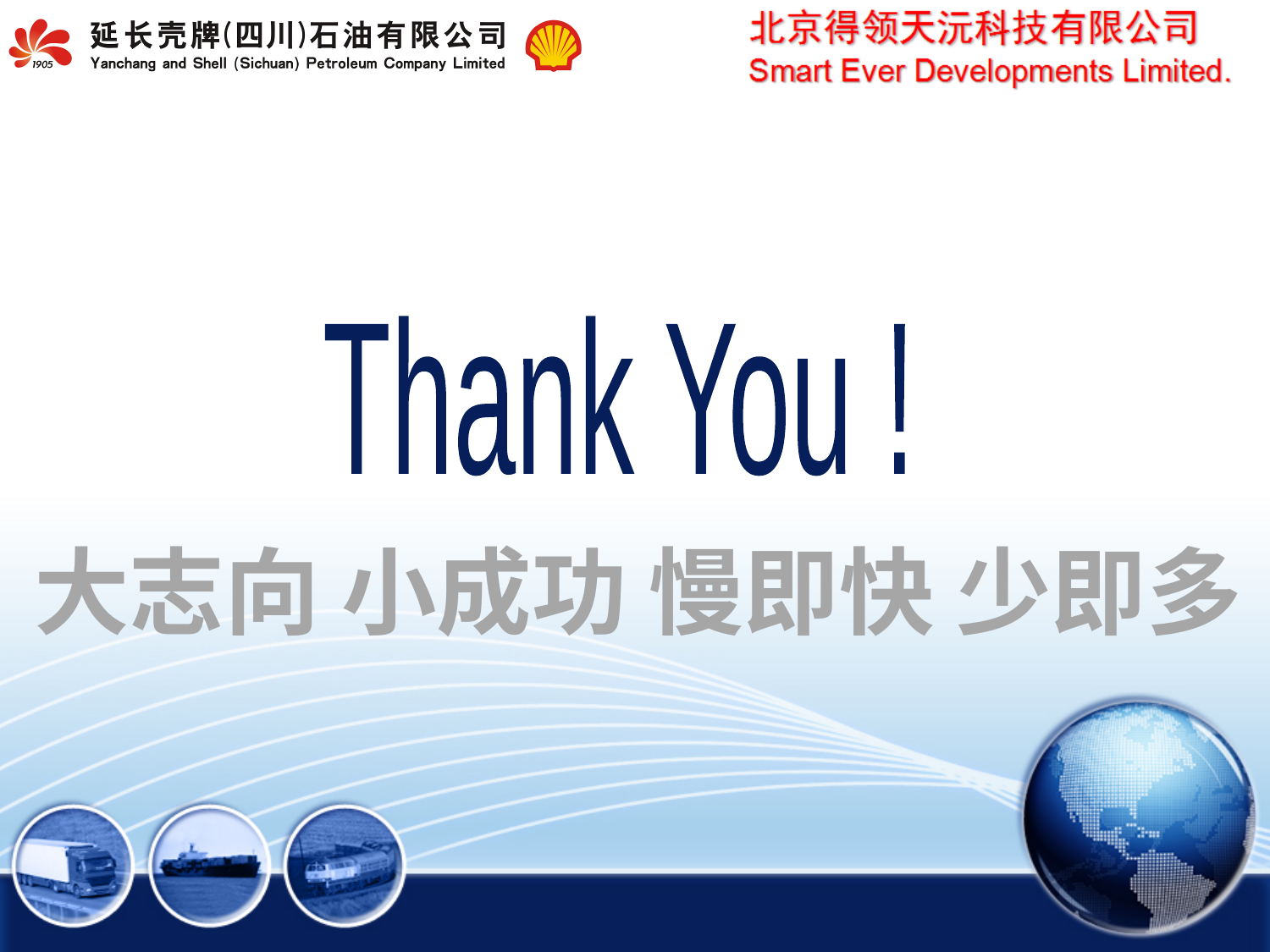

Thank You !
大志向 小成功 慢即快 少即多